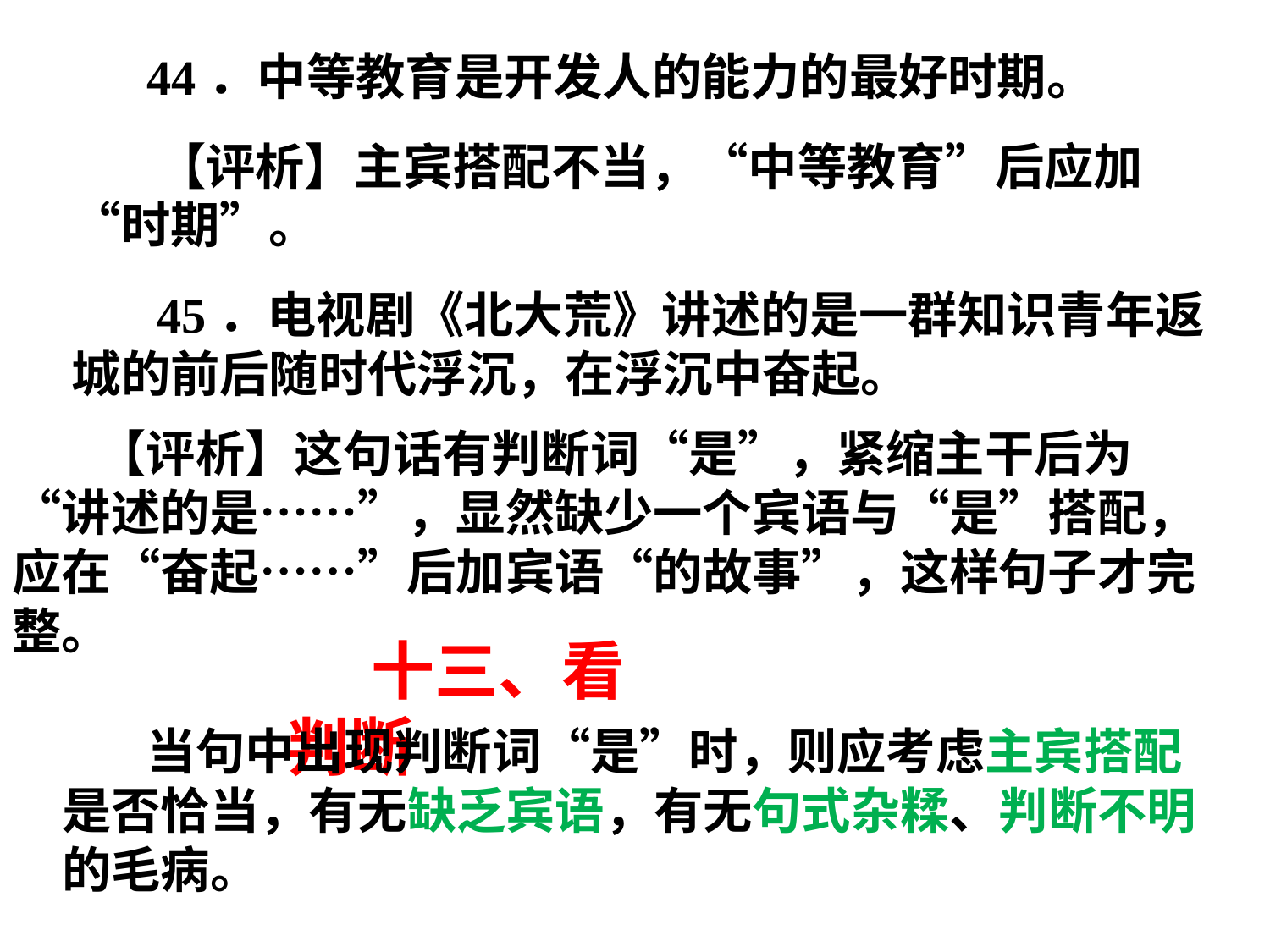

44．中等教育是开发人的能力的最好时期。
【评析】主宾搭配不当，“中等教育”后应加“时期”。
45．电视剧《北大荒》讲述的是一群知识青年返城的前后随时代浮沉，在浮沉中奋起。

【评析】这句话有判断词“是”，紧缩主干后为“讲述的是……”，显然缺少一个宾语与“是”搭配，应在“奋起……”后加宾语“的故事”，这样句子才完整。
十三、看判断
当句中出现判断词“是”时，则应考虑主宾搭配是否恰当，有无缺乏宾语，有无句式杂糅、判断不明的毛病。